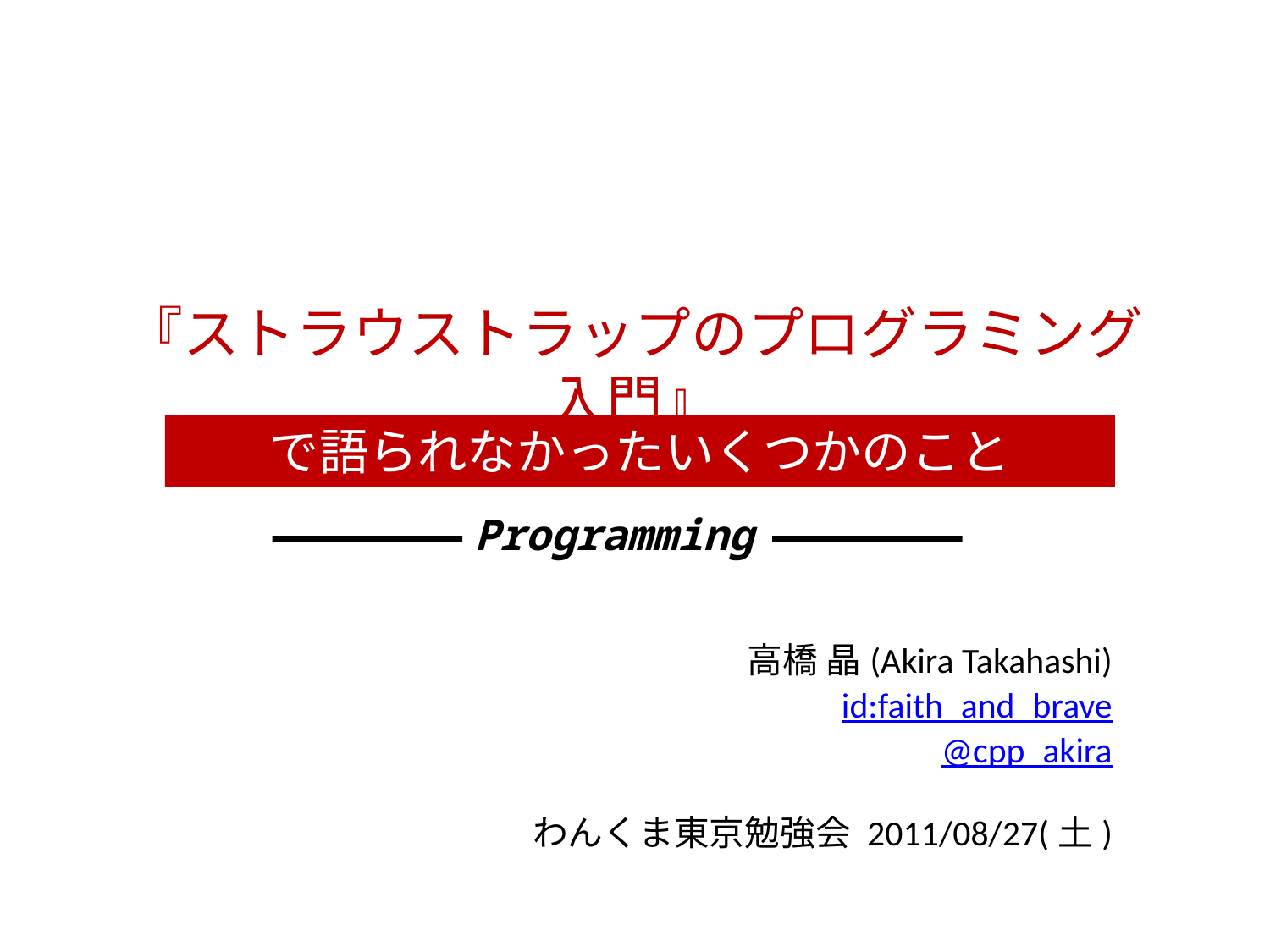

# 『ストラウストラップのプログラミング入門』
で語られなかったいくつかのこと
Programming

高橋 晶(Akira Takahashi)
id:faith_and_brave
@cpp_akira
わんくま東京勉強会 2011/08/27(土)